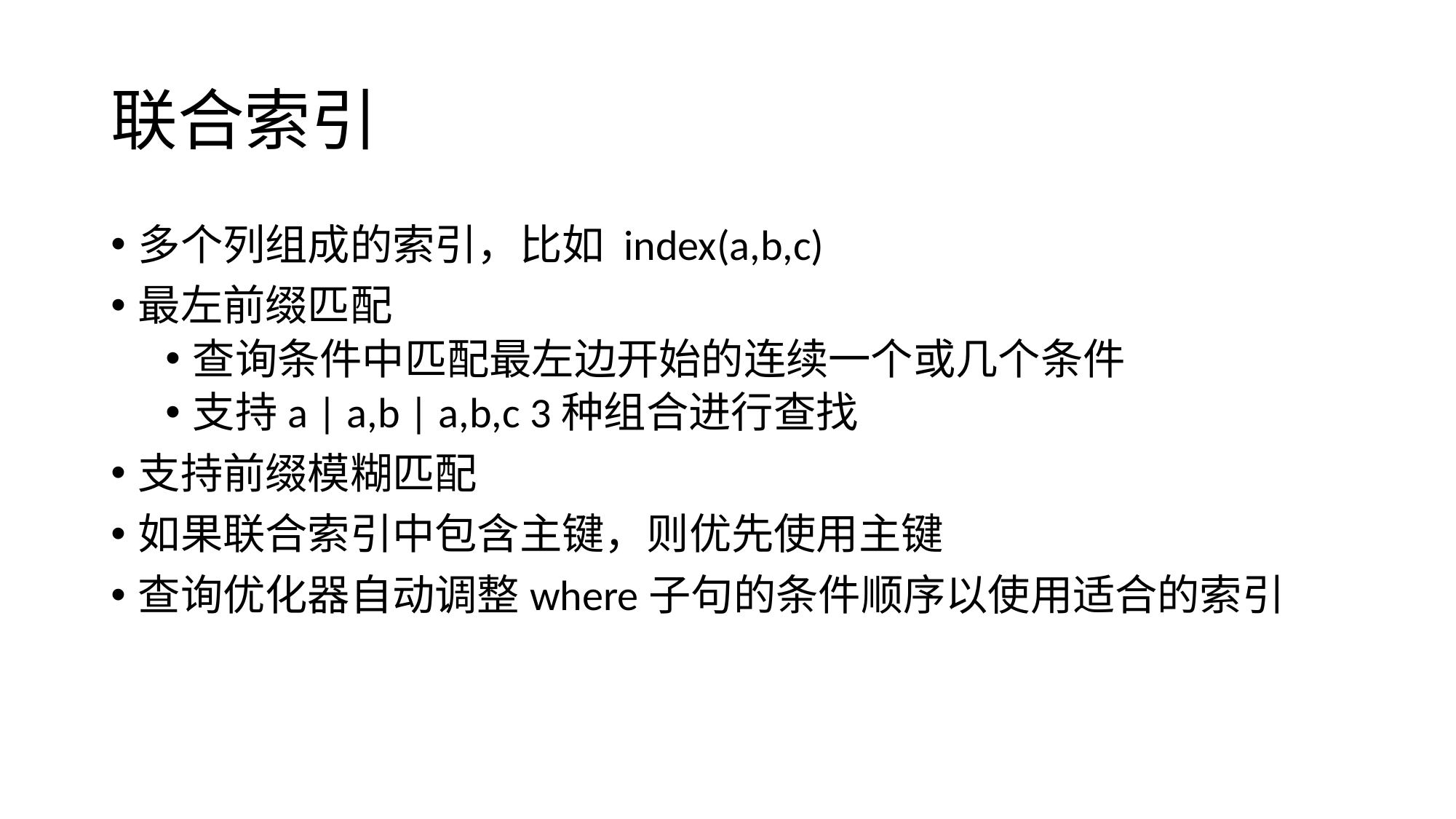

# 联合索引
多个列组成的索引，比如 index(a,b,c)
最左前缀匹配
查询条件中匹配最左边开始的连续一个或几个条件
支持a | a,b | a,b,c 3种组合进行查找
支持前缀模糊匹配
如果联合索引中包含主键，则优先使用主键
查询优化器自动调整where子句的条件顺序以使用适合的索引